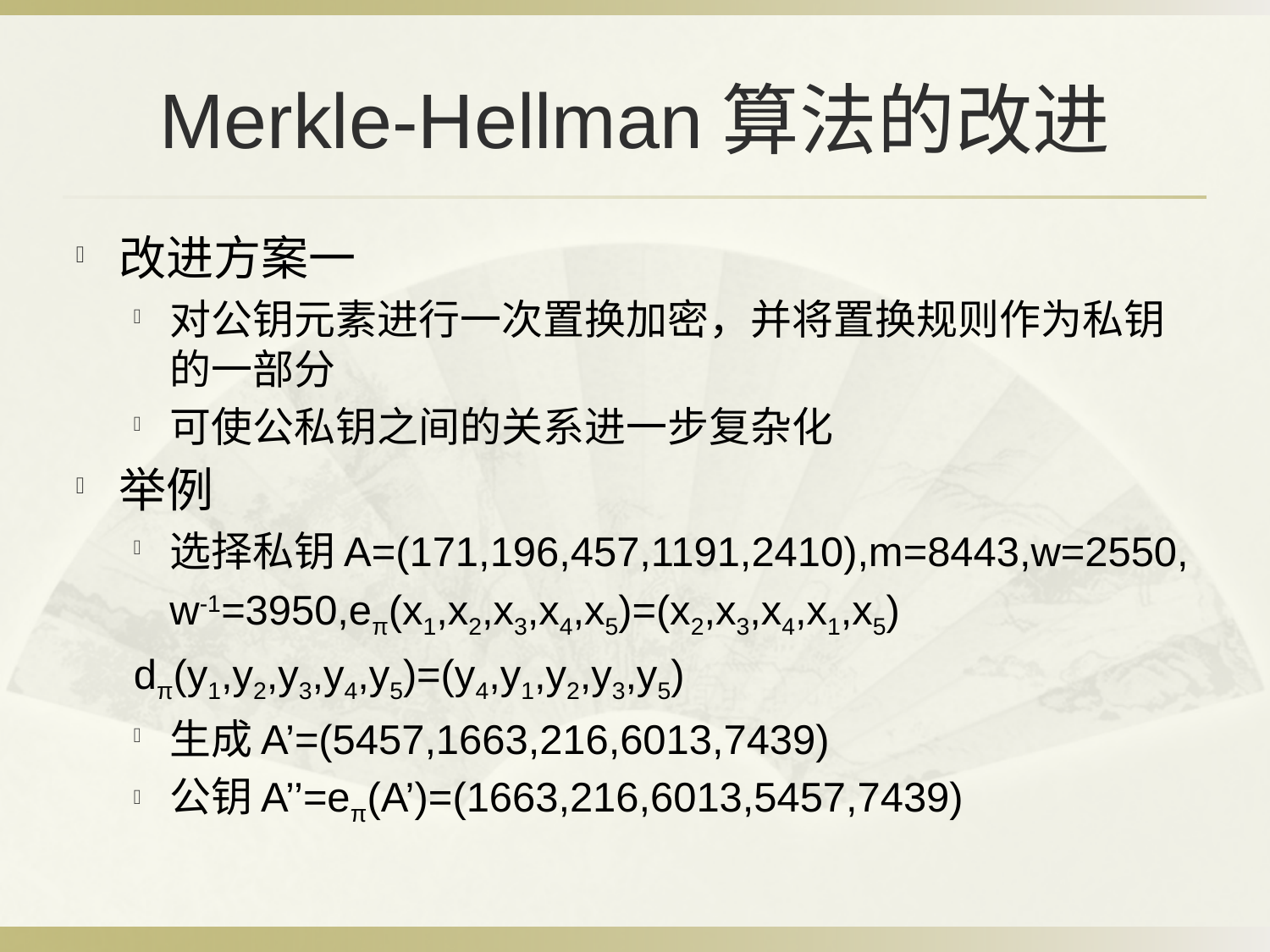

# Merkle-Hellman算法的改进
改进方案一
对公钥元素进行一次置换加密，并将置换规则作为私钥的一部分
可使公私钥之间的关系进一步复杂化
举例
选择私钥A=(171,196,457,1191,2410),m=8443,w=2550,
	w-1=3950,eπ(x1,x2,x3,x4,x5)=(x2,x3,x4,x1,x5)
dπ(y1,y2,y3,y4,y5)=(y4,y1,y2,y3,y5)
生成A’=(5457,1663,216,6013,7439)
公钥A’’=eπ(A’)=(1663,216,6013,5457,7439)